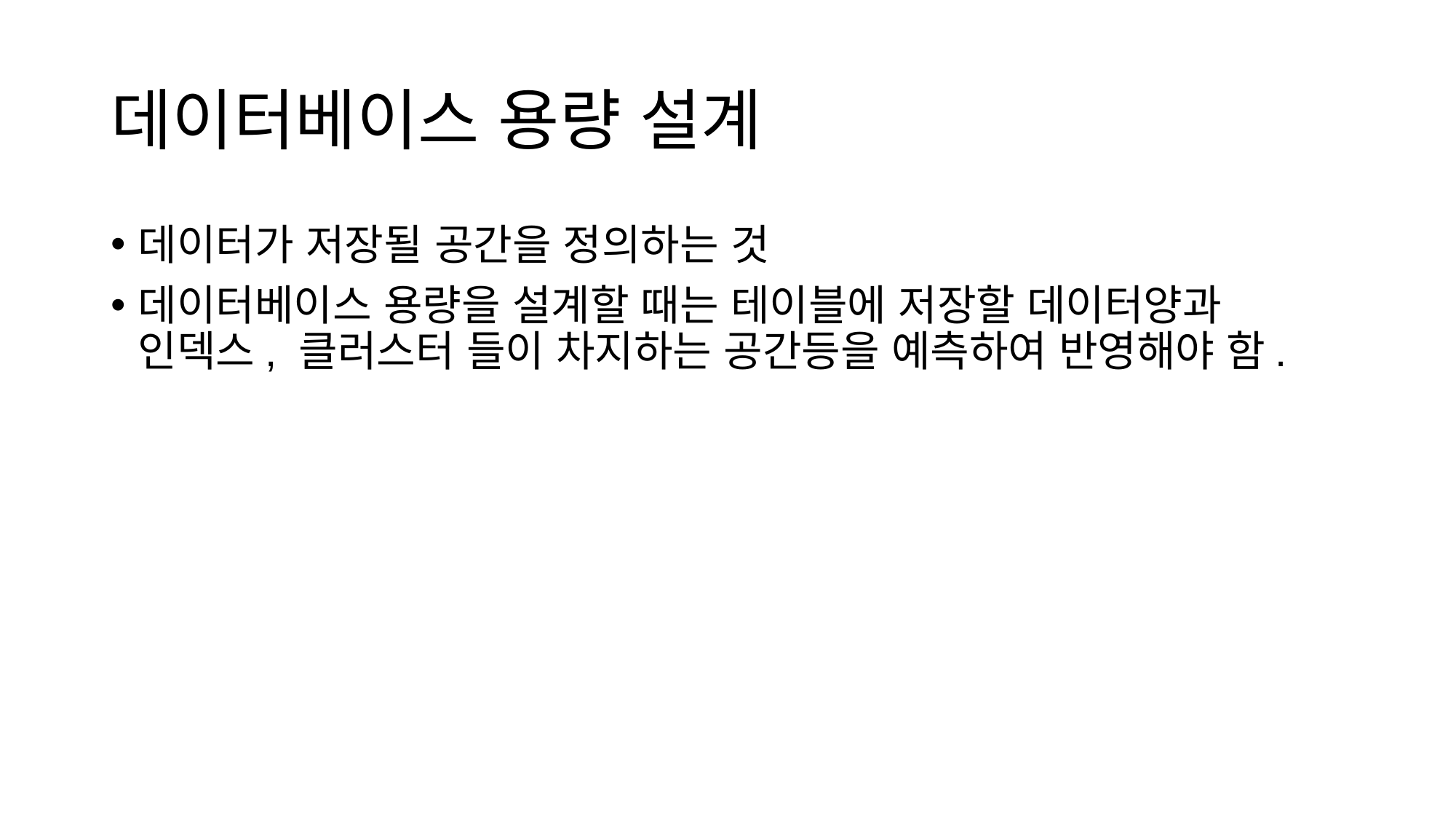

# 데이터베이스 용량 설계
데이터가 저장될 공간을 정의하는 것
데이터베이스 용량을 설계할 때는 테이블에 저장할 데이터양과 인덱스, 클러스터 들이 차지하는 공간등을 예측하여 반영해야 함.